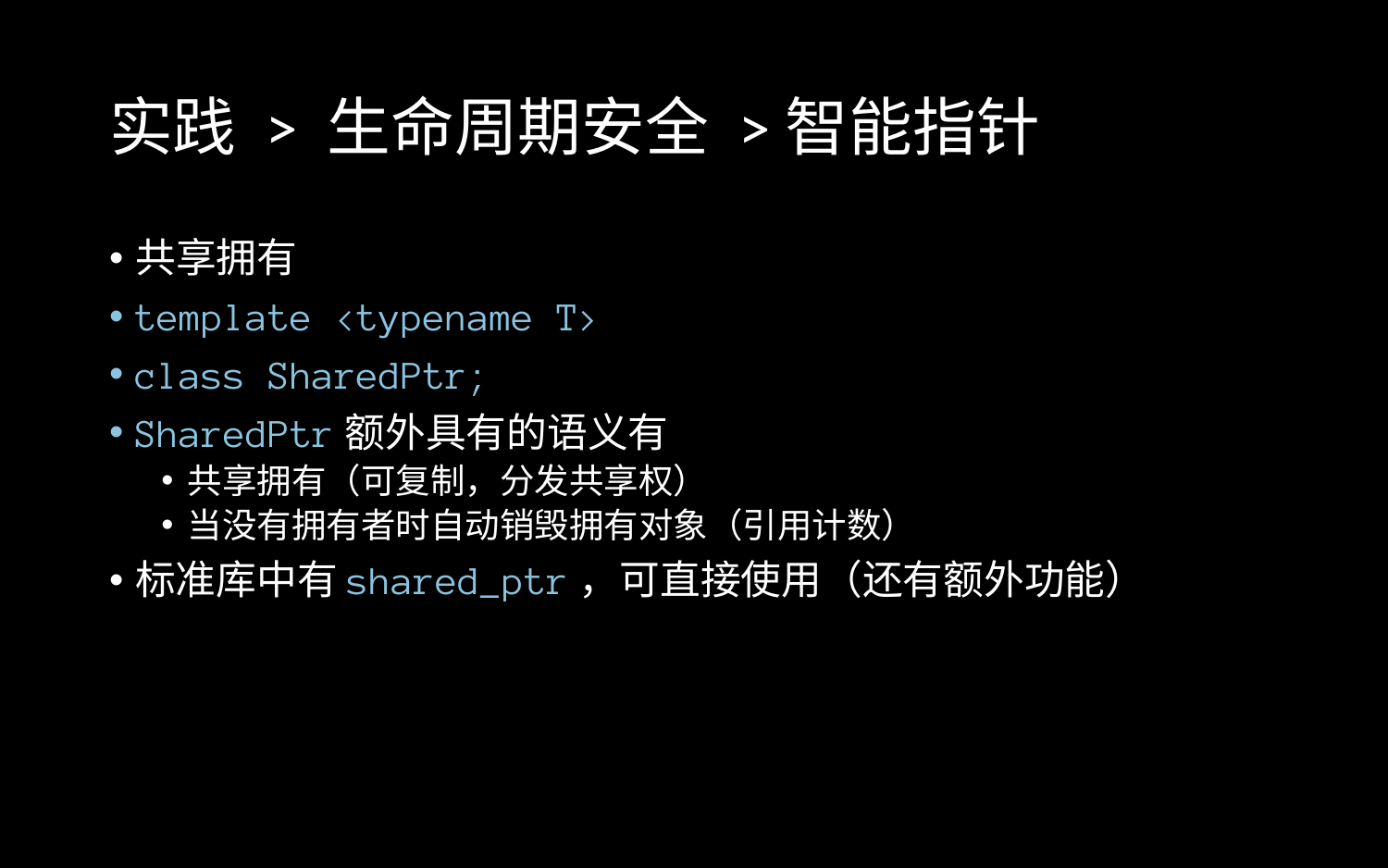

# 实践 > 生命周期安全 >智能指针
共享拥有
template <typename T>
class SharedPtr;
SharedPtr额外具有的语义有
共享拥有（可复制，分发共享权）
当没有拥有者时自动销毁拥有对象（引用计数）
标准库中有shared_ptr，可直接使用（还有额外功能）